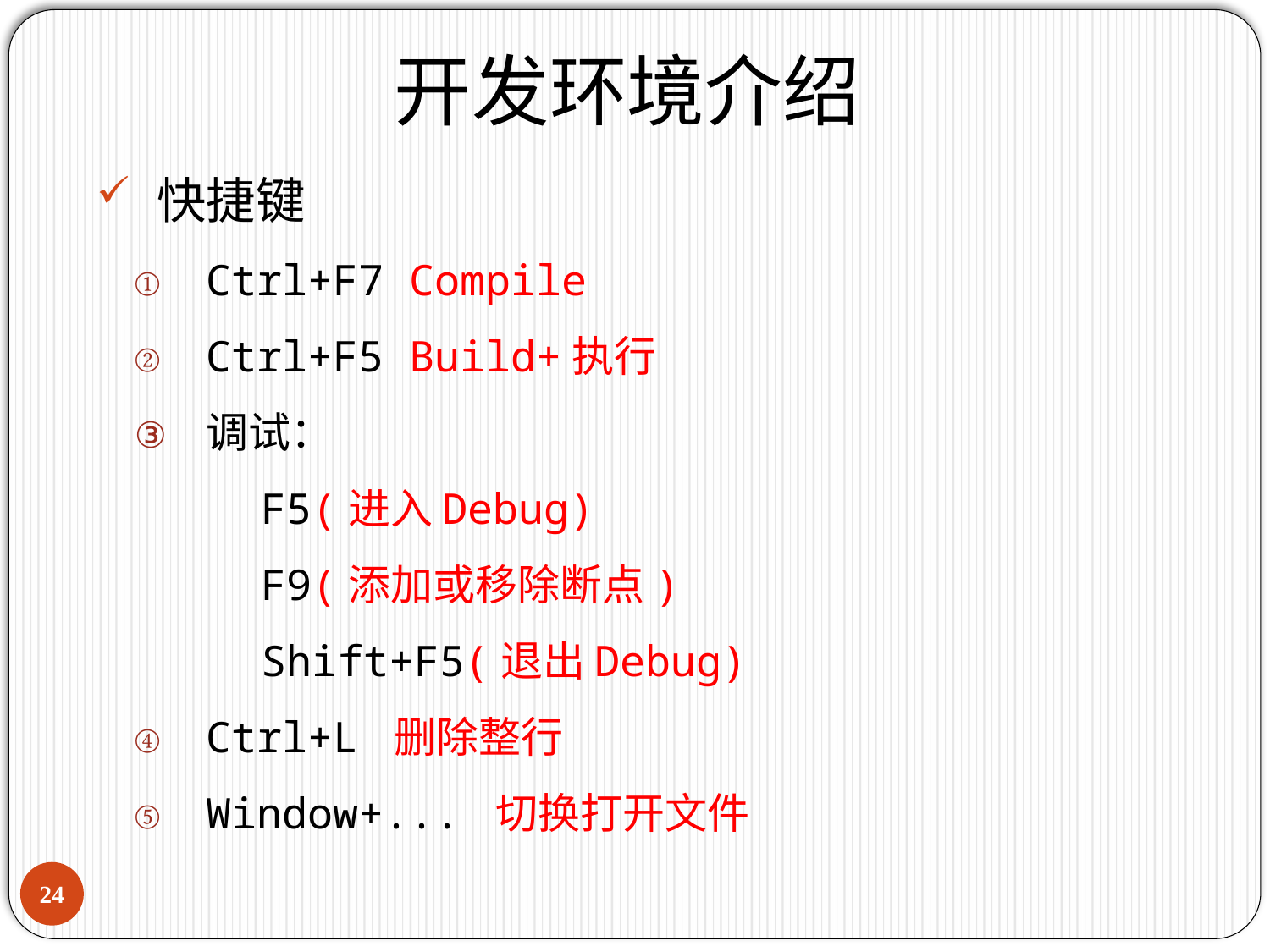

开发环境介绍
 快捷键
Ctrl+F7 Compile
Ctrl+F5 Build+执行
调试：
	F5(进入Debug)
	F9(添加或移除断点)
	Shift+F5(退出Debug)
Ctrl+L 删除整行
Window+... 切换打开文件

24